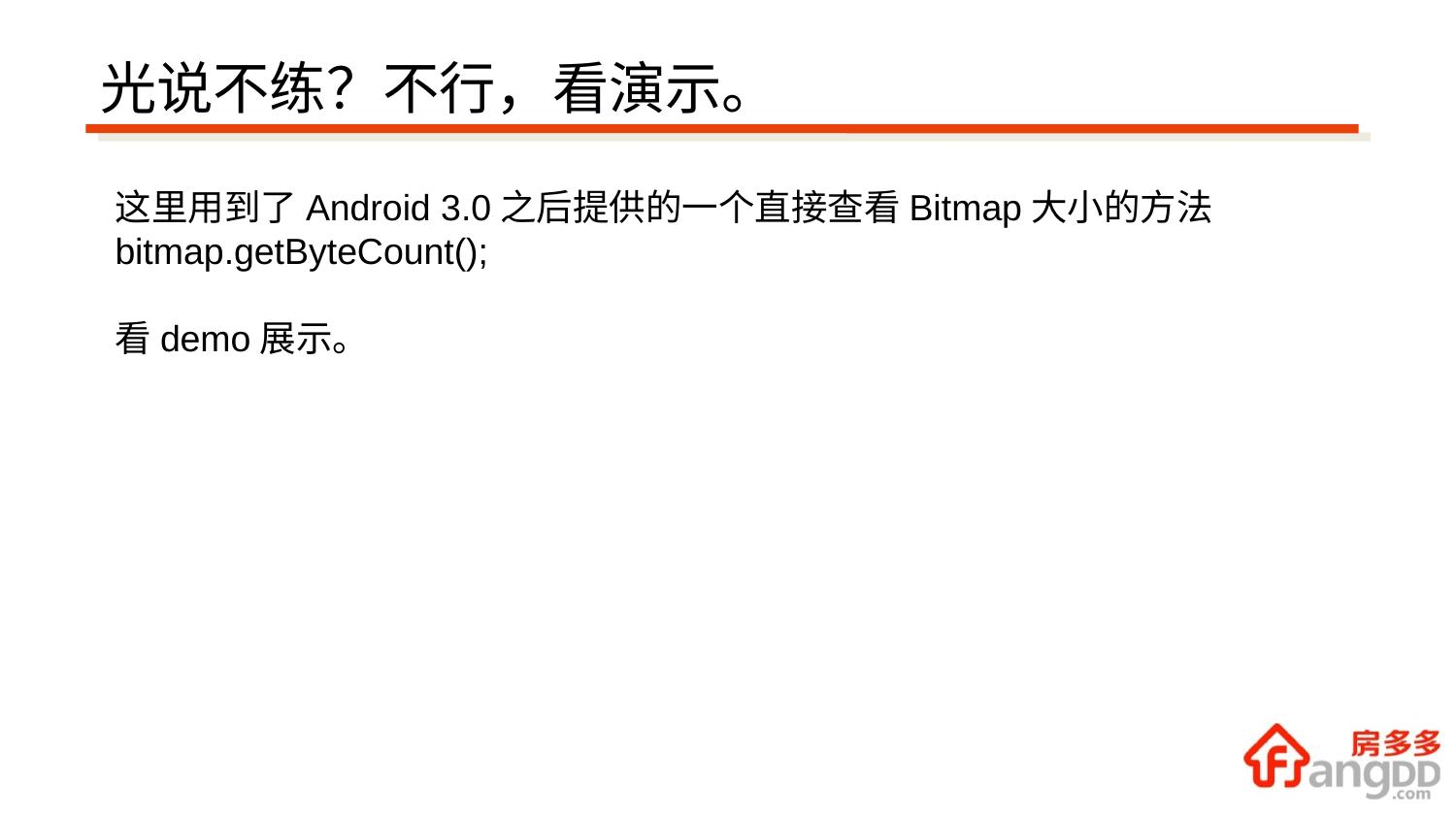

光说不练？不行，看演示。

这里用到了Android 3.0之后提供的一个直接查看Bitmap大小的方法
bitmap.getByteCount();

看demo展示。